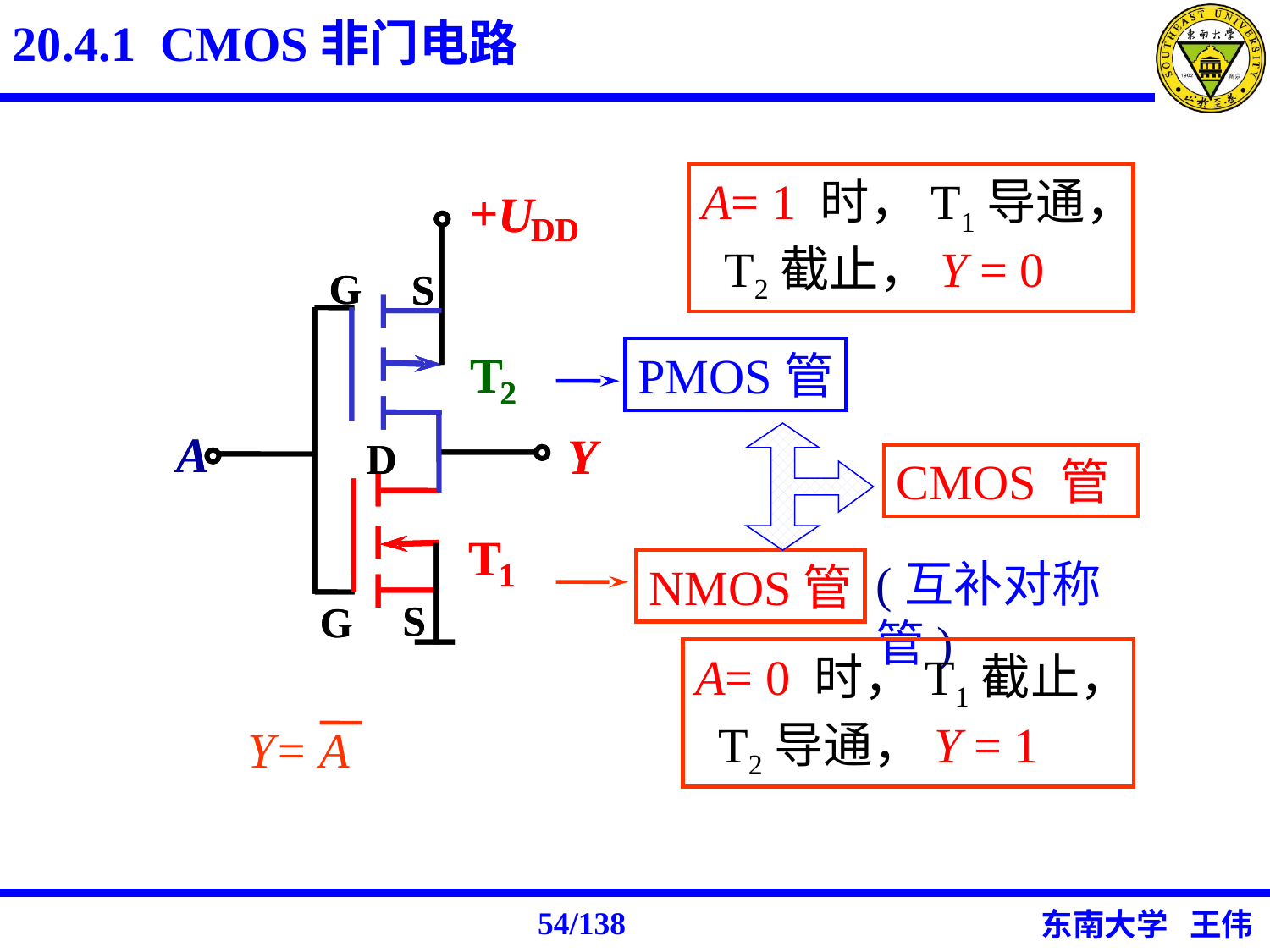

20.4.1  CMOS非门电路
A= 1 时，T1导通， T2截止，Y = 0
+
+
U
U
DD
DD

G
G
S
S

PMOS管

T
T

2
2

A
A

Y
Y
D
D
CMOS 管

T
T

(互补对称管)
NMOS管

1
1

S
S
G
G

A= 0 时，T1截止， T2导通，Y = 1
Y= A